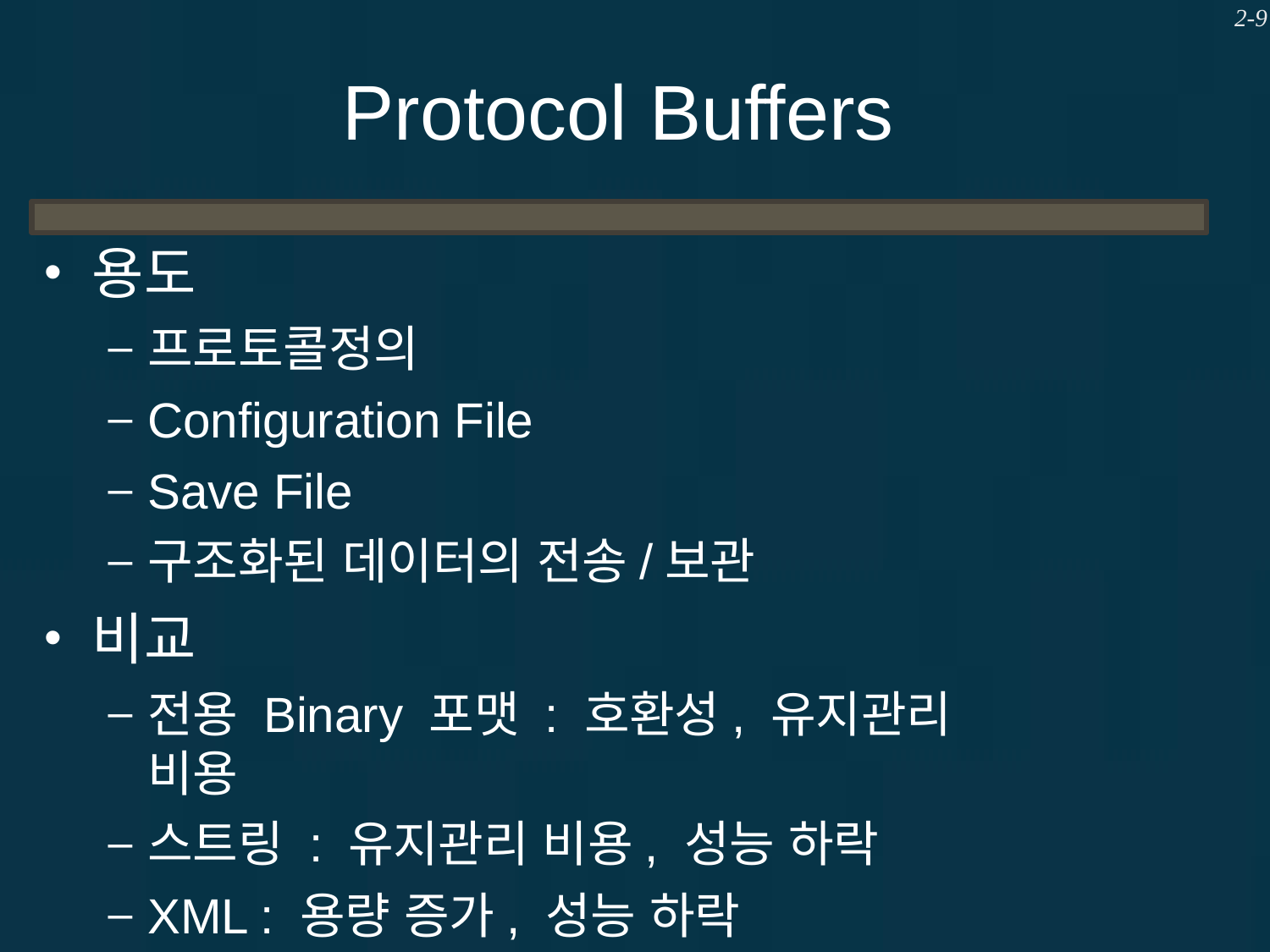

2-9
# Protocol Buffers

용도
프로토콜정의
Configuration File
Save File
구조화된 데이터의 전송/보관
비교
전용 Binary 포맷 : 호환성, 유지관리 비용
스트링 : 유지관리 비용, 성능 하락
XML : 용량 증가, 성능 하락